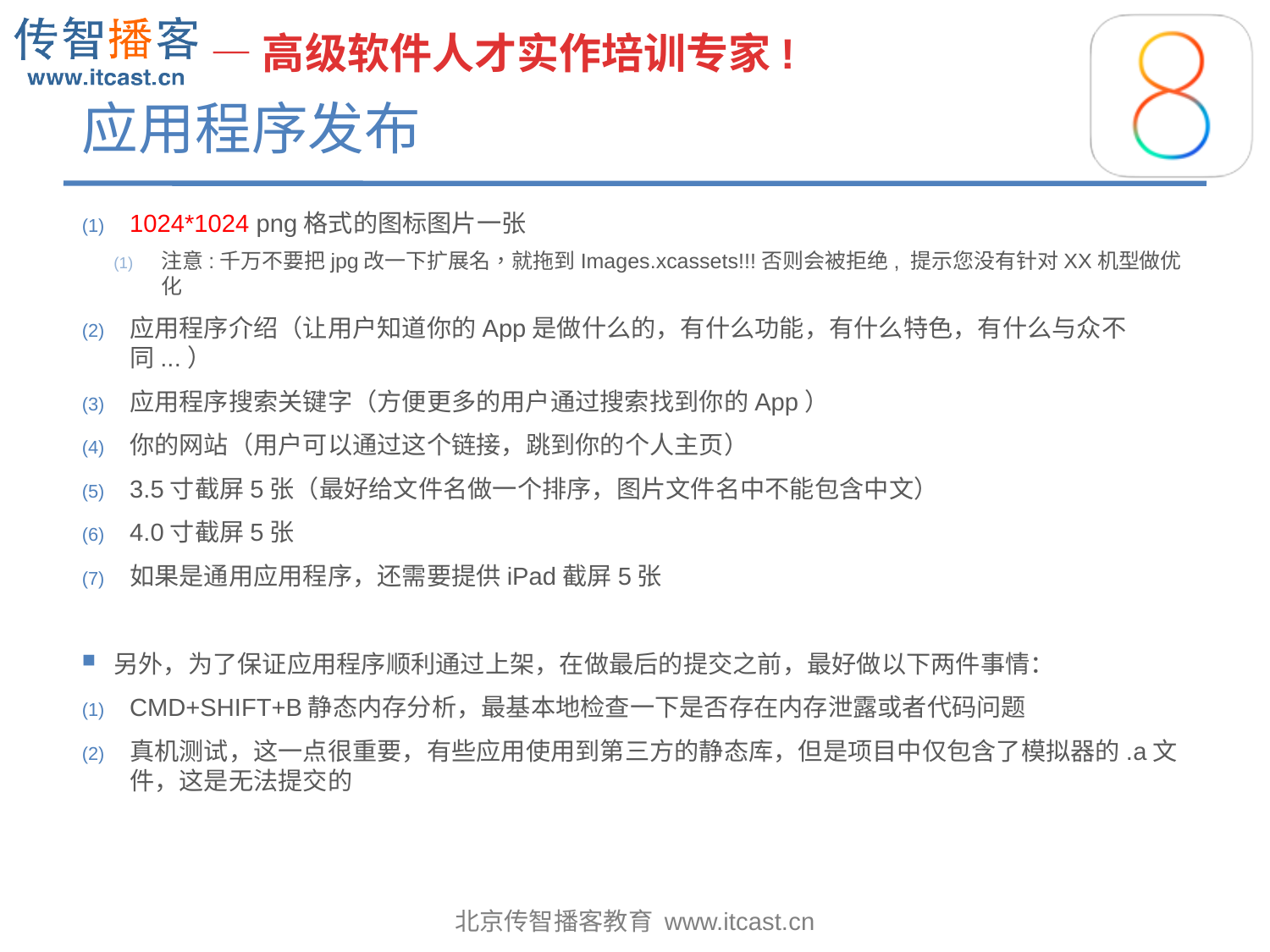

# 应用程序发布
1024*1024 png格式的图标图片一张
注意:千万不要把jpg改一下扩展名，就拖到Images.xcassets!!!否则会被拒绝, 提示您没有针对XX机型做优化
应用程序介绍（让用户知道你的App是做什么的，有什么功能，有什么特色，有什么与众不同...）
应用程序搜索关键字（方便更多的用户通过搜索找到你的App）
你的网站（用户可以通过这个链接，跳到你的个人主页）
3.5寸截屏5张（最好给文件名做一个排序，图片文件名中不能包含中文）
4.0寸截屏5张
如果是通用应用程序，还需要提供iPad截屏5张

另外，为了保证应用程序顺利通过上架，在做最后的提交之前，最好做以下两件事情：
CMD+SHIFT+B静态内存分析，最基本地检查一下是否存在内存泄露或者代码问题
真机测试，这一点很重要，有些应用使用到第三方的静态库，但是项目中仅包含了模拟器的.a文件，这是无法提交的